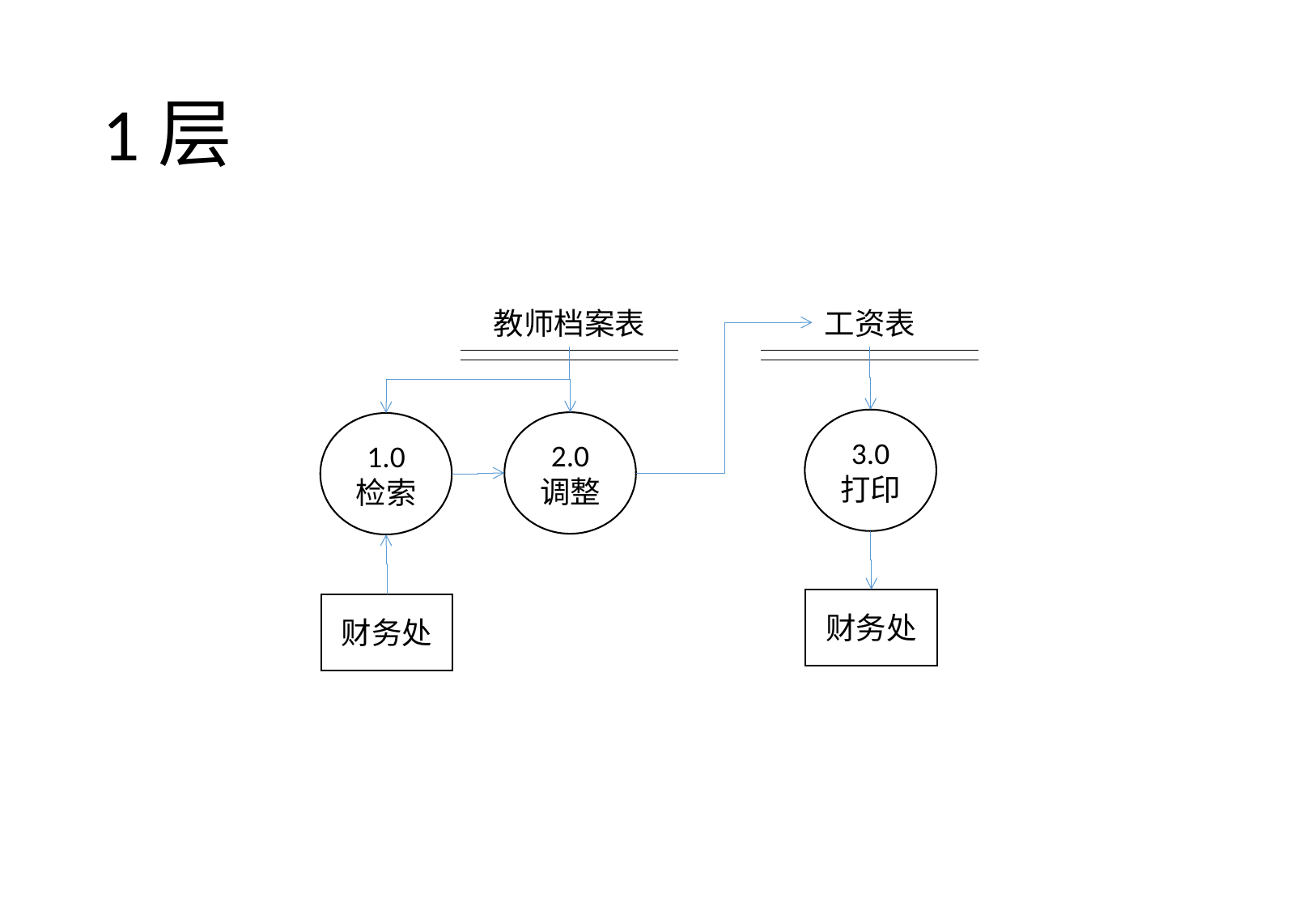

# 1层
教师档案表
工资表
3.0
打印
2.0
调整
1.0
检索
财务处
财务处